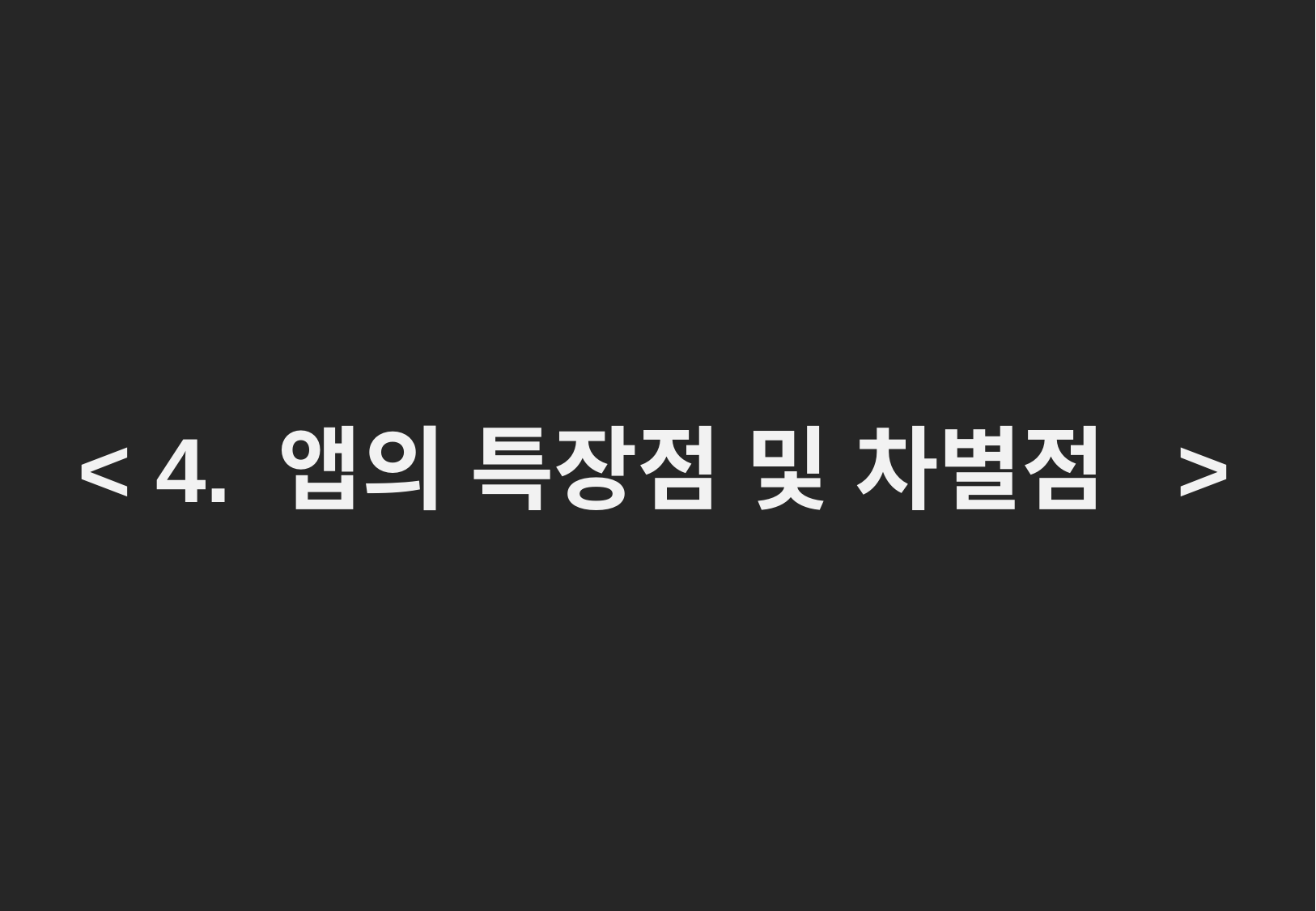

< 4. 앱의 특장점 및 차별점  >